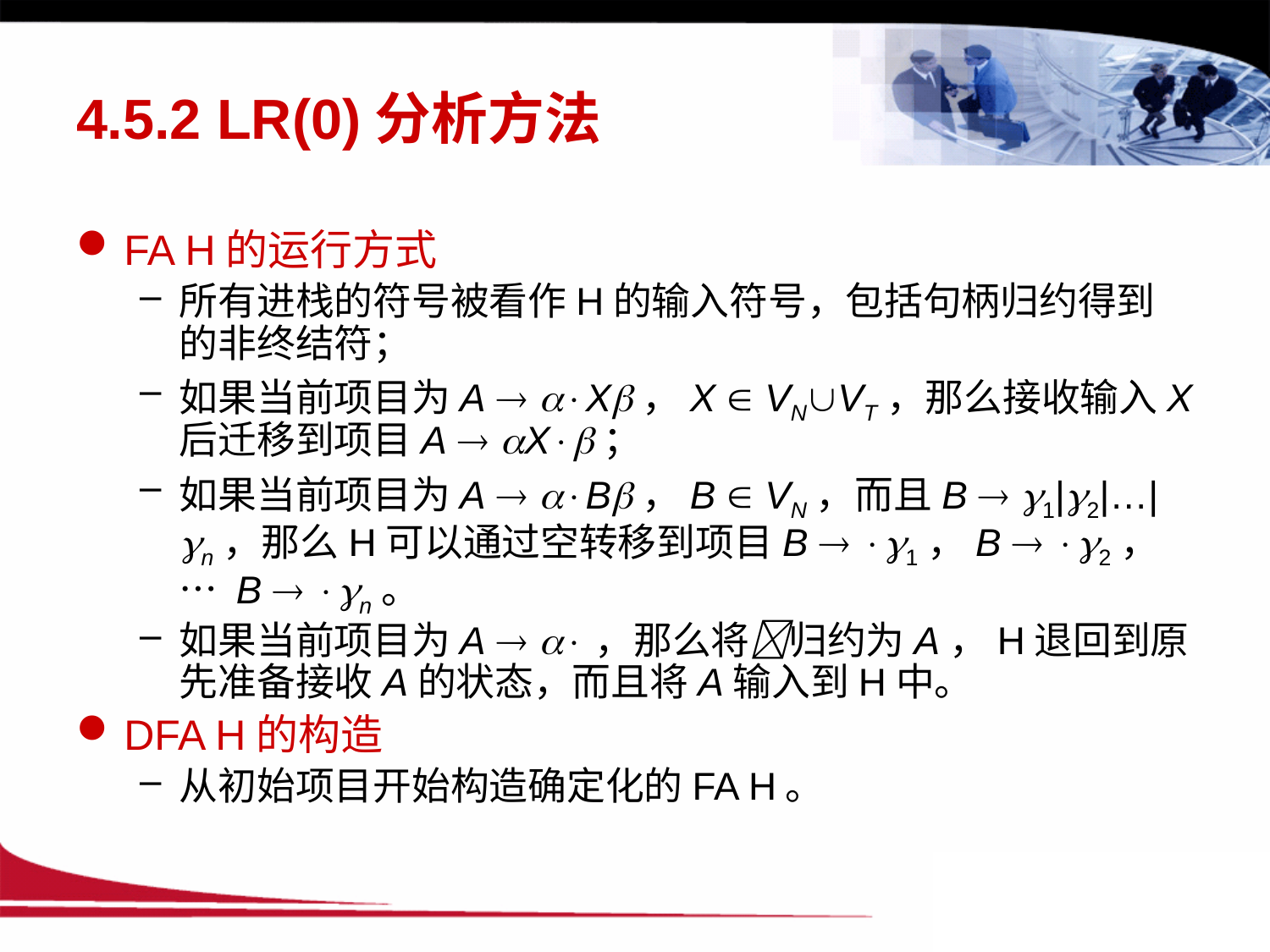

# 4.5.2 LR(0)分析方法
FA H的运行方式
所有进栈的符号被看作H的输入符号，包括句柄归约得到的非终结符；
如果当前项目为A → α⋅Xβ，X ∈ VN∪VT，那么接收输入X后迁移到项目A → αX⋅β；
如果当前项目为A → α⋅Bβ，B ∈ VN，而且B → γ1|γ2|…|γn，那么H可以通过空转移到项目B → ⋅γ1，B → ⋅γ2，… B → ⋅γn。
如果当前项目为A → α⋅，那么将α归约为A，H退回到原先准备接收A的状态，而且将A输入到H中。
DFA H的构造
从初始项目开始构造确定化的FA H。